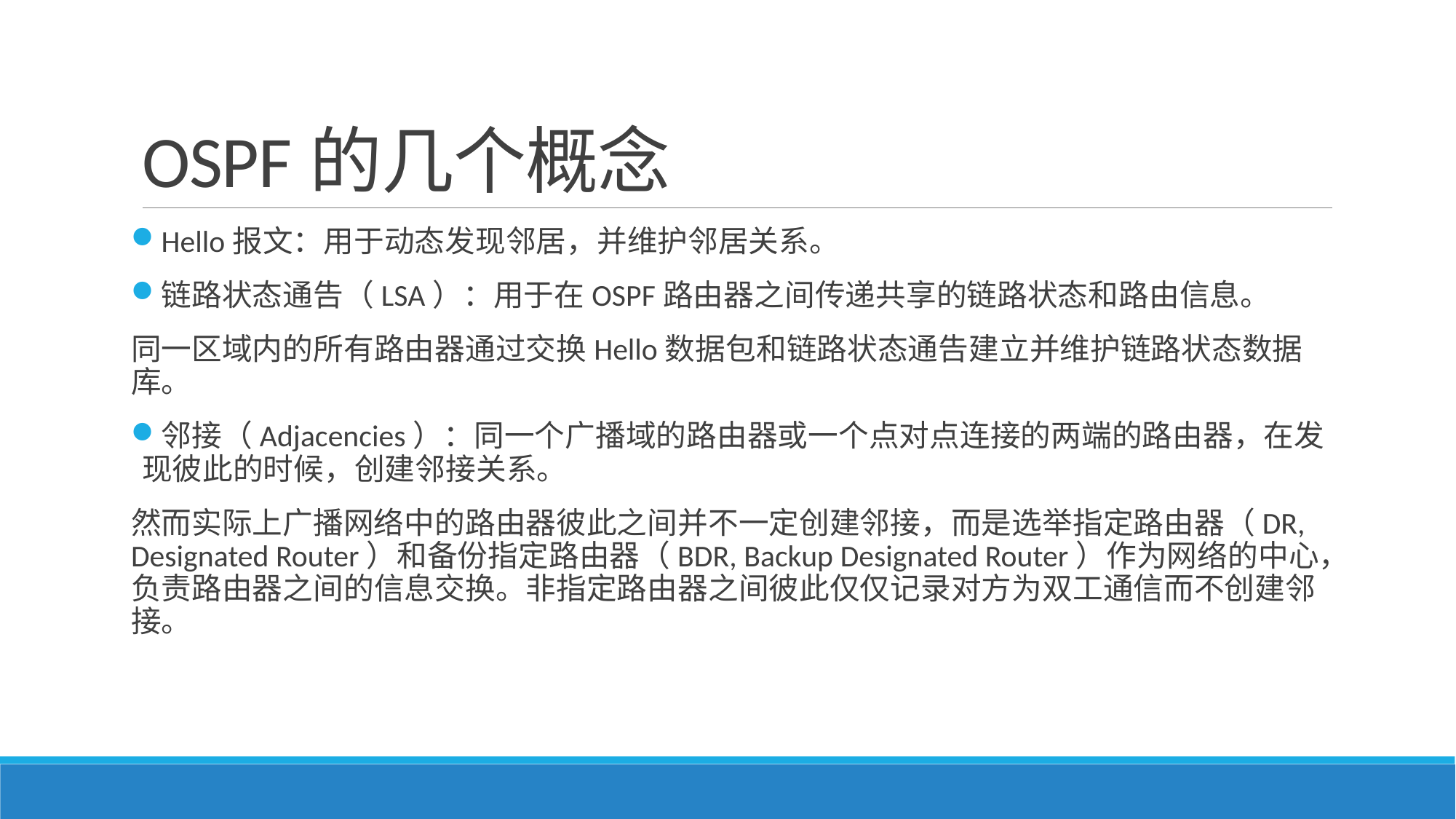

# OSPF的几个概念
Hello报文：用于动态发现邻居，并维护邻居关系。
链路状态通告（LSA）：用于在OSPF路由器之间传递共享的链路状态和路由信息。
同一区域内的所有路由器通过交换Hello数据包和链路状态通告建立并维护链路状态数据库。
邻接（Adjacencies）：同一个广播域的路由器或一个点对点连接的两端的路由器，在发现彼此的时候，创建邻接关系。
然而实际上广播网络中的路由器彼此之间并不一定创建邻接，而是选举指定路由器（DR, Designated Router）和备份指定路由器（BDR, Backup Designated Router）作为网络的中心，负责路由器之间的信息交换。非指定路由器之间彼此仅仅记录对方为双工通信而不创建邻接。